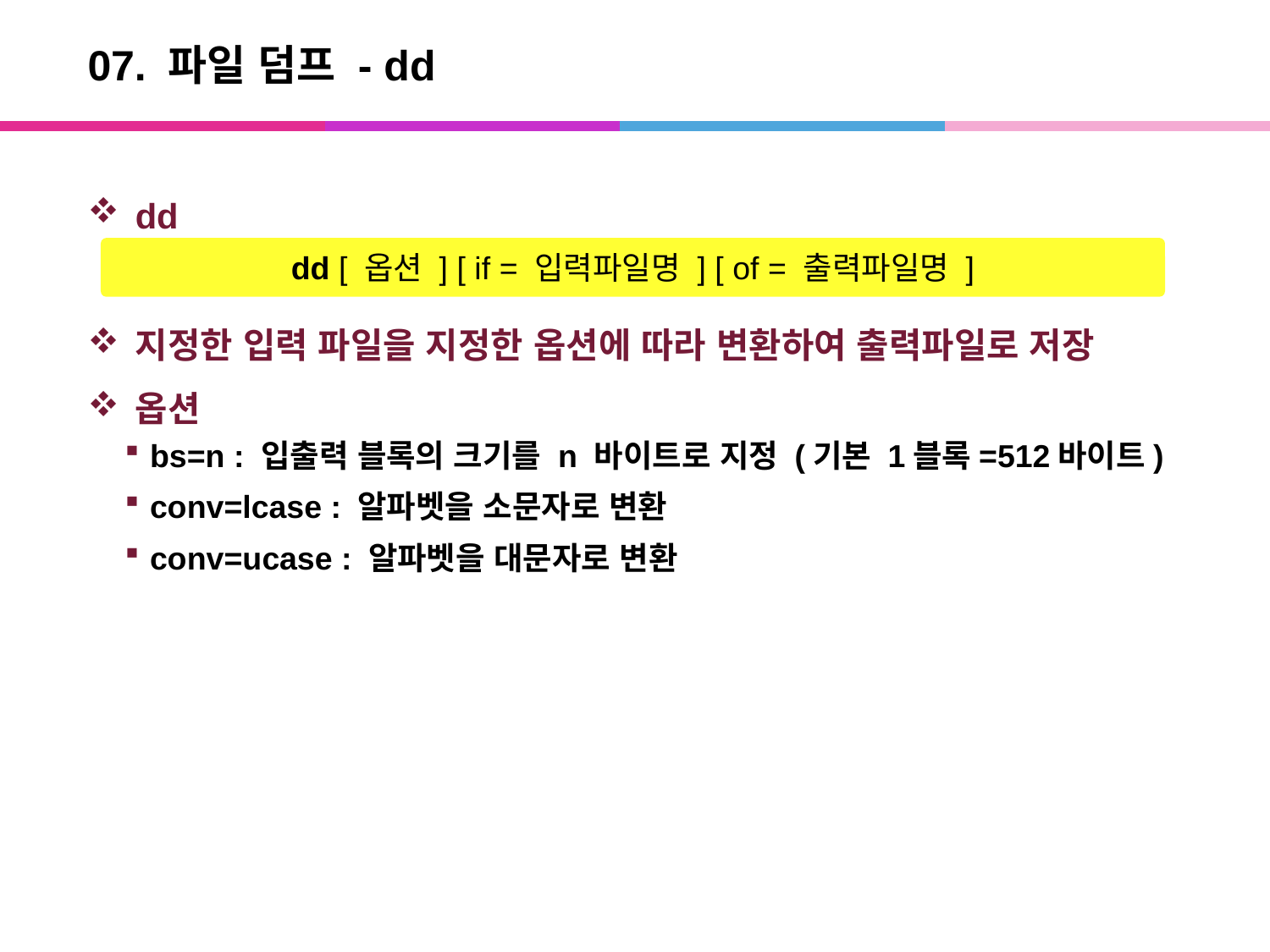

# 07. 파일 덤프 - dd
dd

지정한 입력 파일을 지정한 옵션에 따라 변환하여 출력파일로 저장
옵션
bs=n : 입출력 블록의 크기를 n 바이트로 지정 (기본 1블록=512바이트)
conv=lcase : 알파벳을 소문자로 변환
conv=ucase : 알파벳을 대문자로 변환

dd [ 옵션 ] [ if = 입력파일명 ] [ of = 출력파일명 ]